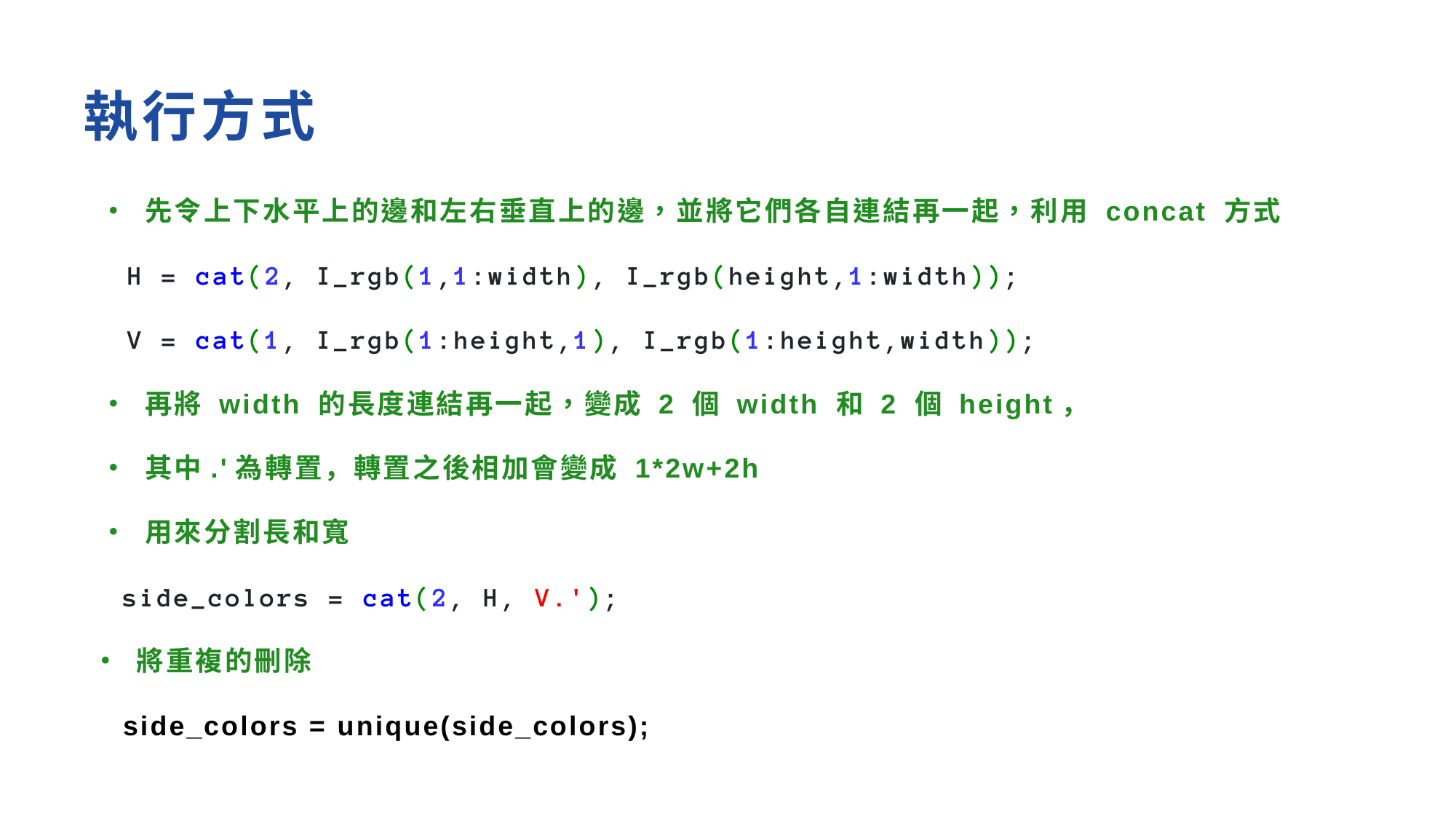

# 執行方式
  • 先令上下水平上的邊和左右垂直上的邊，並將它們各自連結再一起，利用 concat 方式
 H = cat(2, I_rgb(1,1:width), I_rgb(height,1:width));
 V = cat(1, I_rgb(1:height,1), I_rgb(1:height,width));
  • 再將 width 的長度連結再一起，變成 2 個 width 和 2 個 height，
  • 其中.'為轉置，轉置之後相加會變成 1*2w+2h
  • 用來分割長和寬
    side_colors = cat(2, H, V.');
 • 將重複的刪除
    side_colors = unique(side_colors);